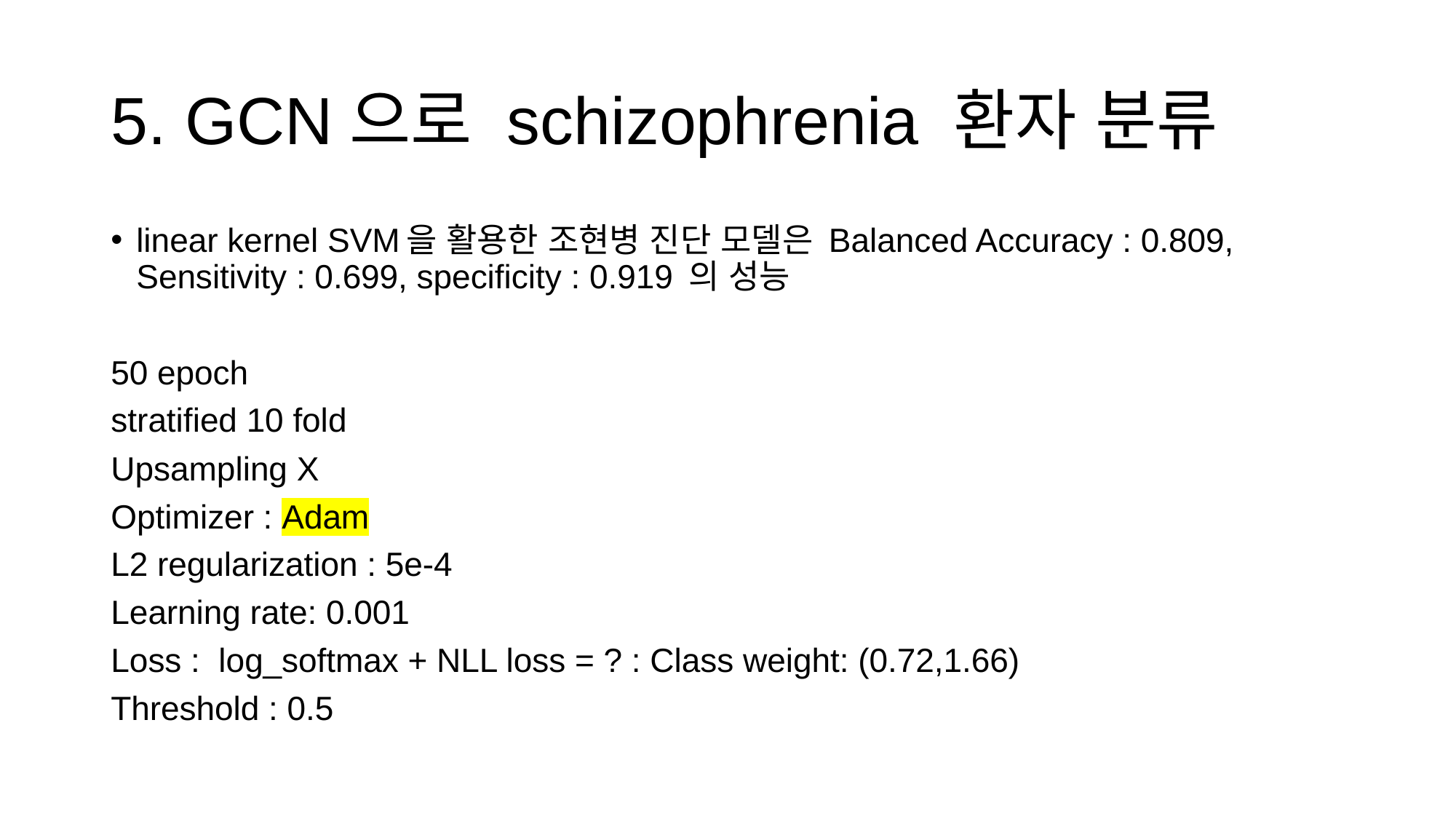

# 5. GCN으로 schizophrenia 환자 분류
linear kernel SVM을 활용한 조현병 진단 모델은 Balanced Accuracy : 0.809, Sensitivity : 0.699, specificity : 0.919 의 성능

50 epoch
stratified 10 fold
Upsampling X
Optimizer : Adam
L2 regularization : 5e-4
Learning rate: 0.001
Loss :  log_softmax + NLL loss = ? : Class weight: (0.72,1.66)
Threshold : 0.5